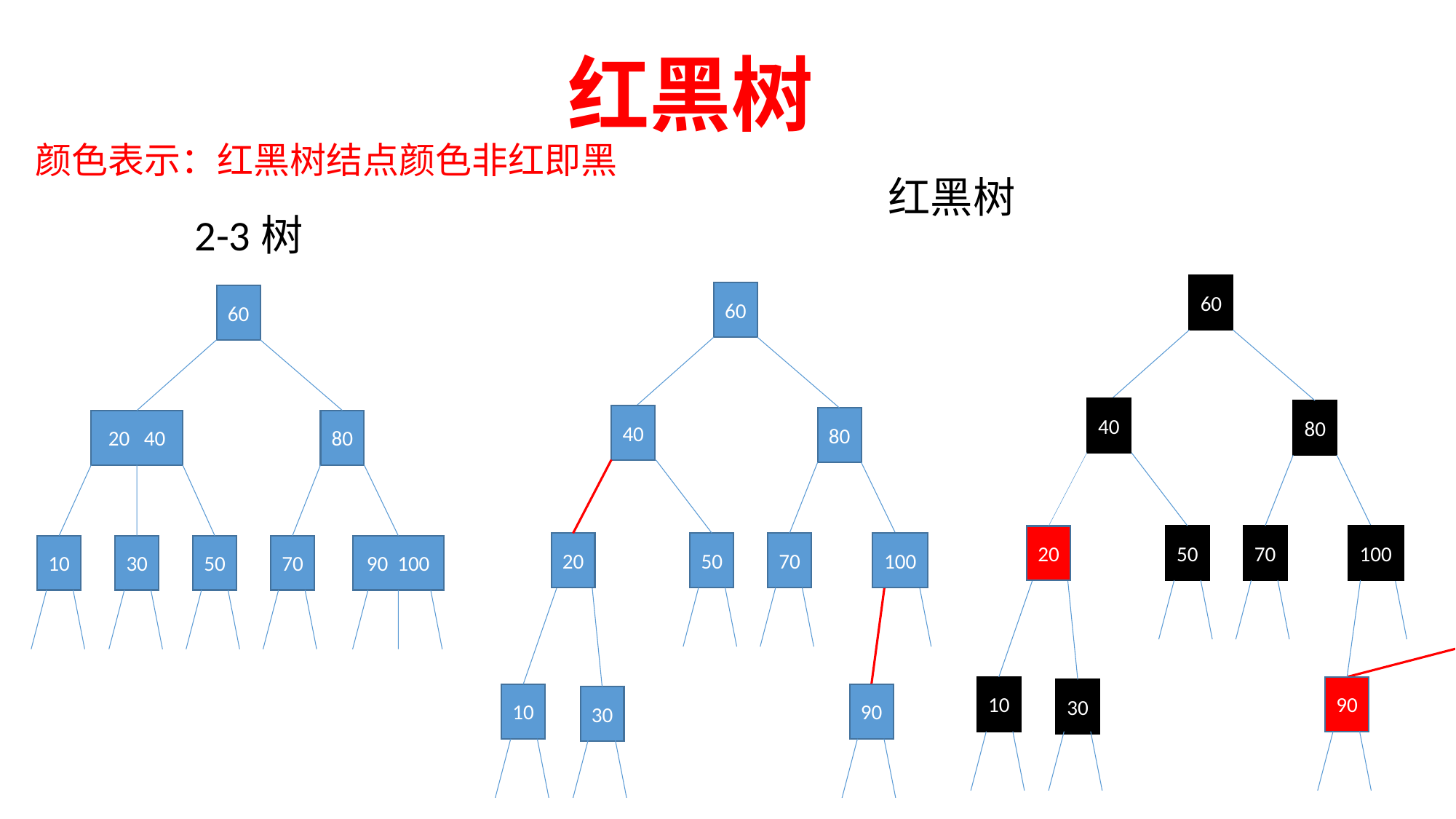

红黑树
颜色表示：红黑树结点颜色非红即黑
红黑树
2-3树
60
60
80
70
50
10
30
60
80
20   40
70
90  100
50
30
10
40
80
40
70
100
50
20
100
20
10
90
30
90